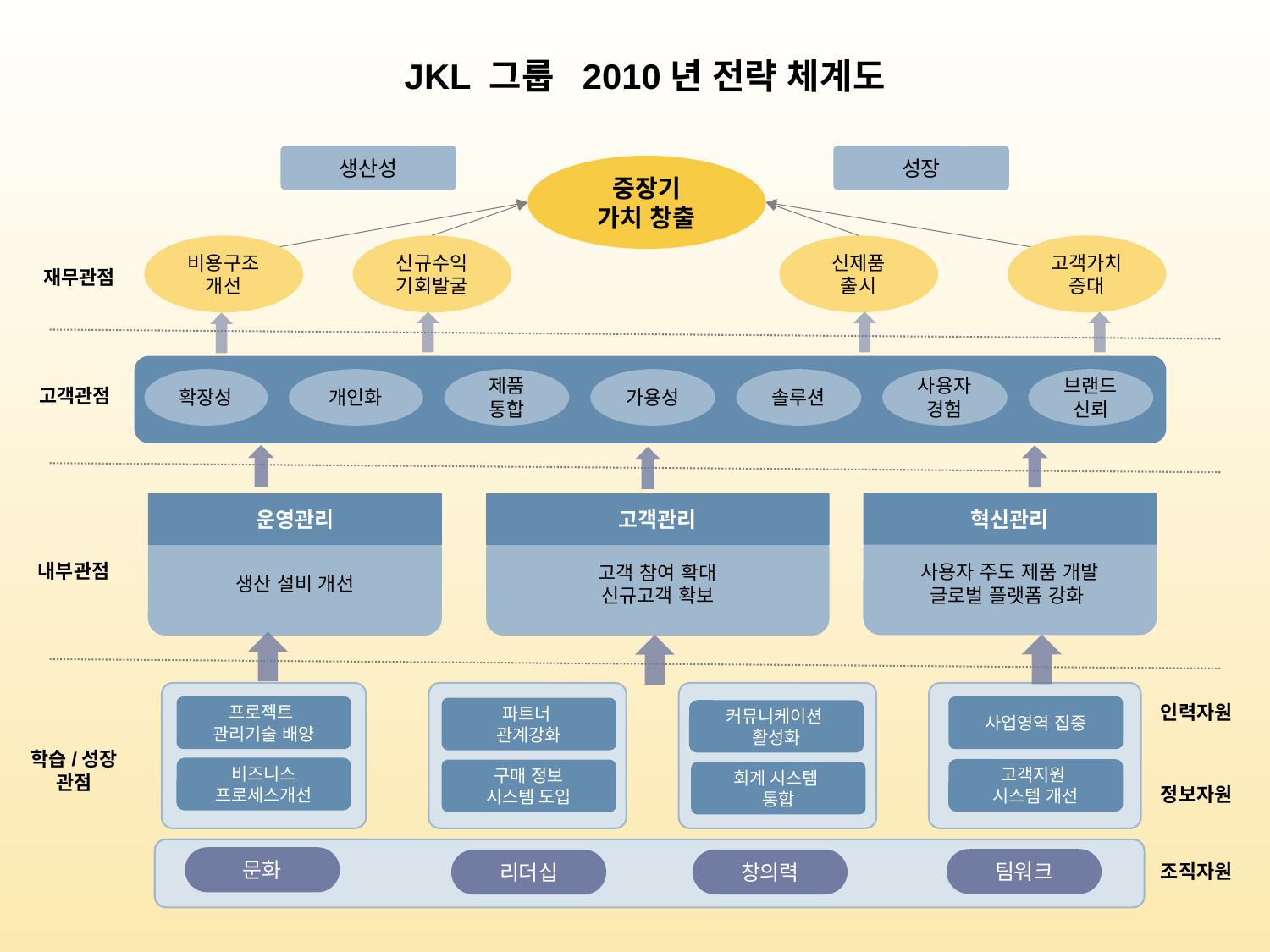

JKL 그룹  2010년 전략 체계도
생산성
성장
중장기
가치 창출
비용구조개선
신규수익기회발굴
신제품
출시
고객가치
증대
재무관점

확장성
개인화
제품
통합
가용성
솔루션
사용자
경험
브랜드신뢰
고객관점

혁신관리
사용자 주도 제품 개발
글로벌 플랫폼 강화
운영관리
생산 설비 개선
고객관리
고객 참여 확대
신규고객 확보
내부관점

인력자원

프로젝트
관리기술 배양
사업영역 집중
파트너
관계강화
커뮤니케이션
활성화
학습/성장
관점
비즈니스
프로세스개선
고객지원
시스템 개선
구매 정보
시스템 도입
회계 시스템
통합
정보자원

문화
팀워크
창의력
리더십
조직자원